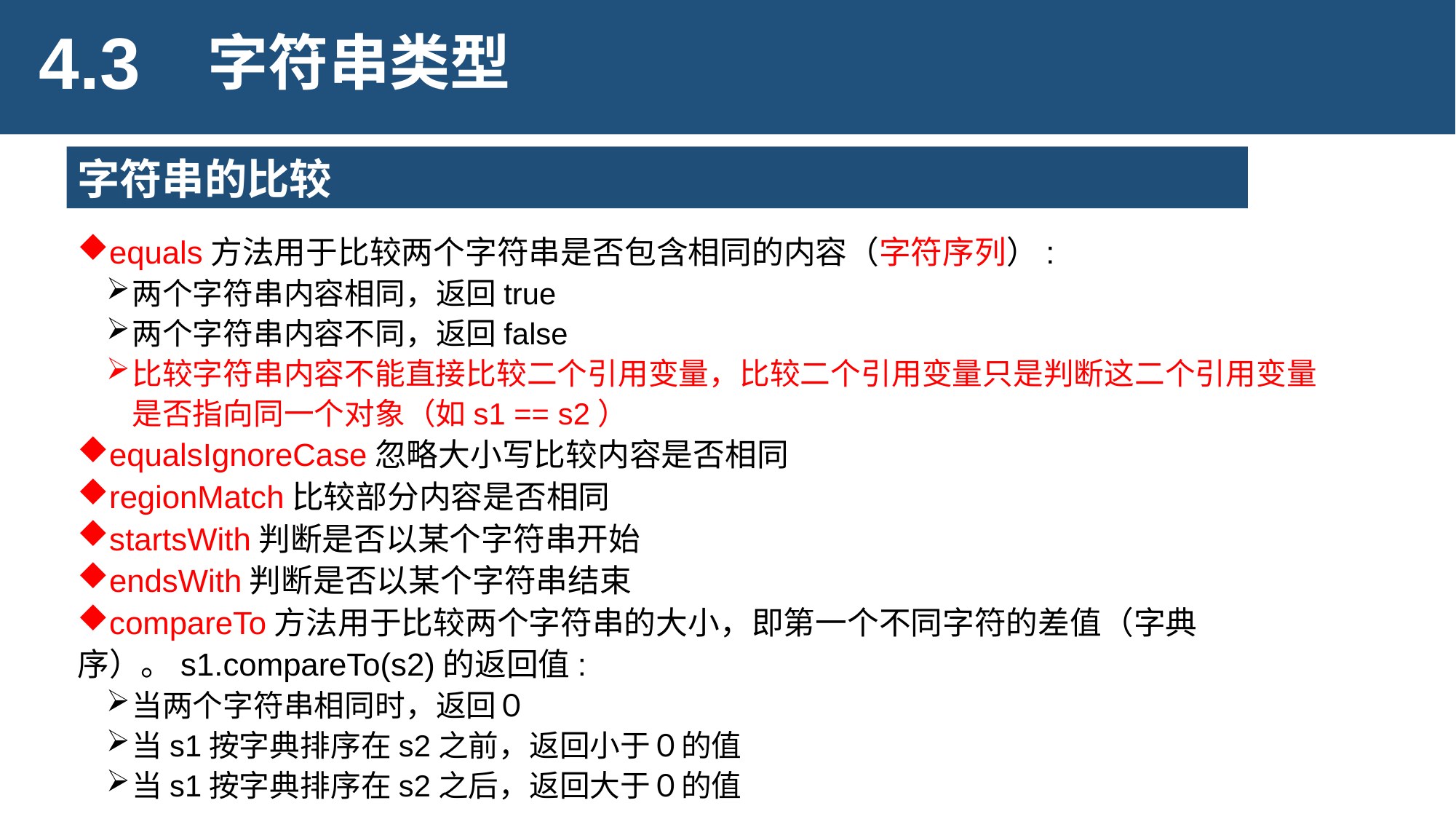

4.3
字符串类型
字符串的比较
equals方法用于比较两个字符串是否包含相同的内容（字符序列）:
两个字符串内容相同，返回true
两个字符串内容不同，返回false
比较字符串内容不能直接比较二个引用变量，比较二个引用变量只是判断这二个引用变量是否指向同一个对象（如s1 == s2）
equalsIgnoreCase忽略大小写比较内容是否相同
regionMatch比较部分内容是否相同
startsWith判断是否以某个字符串开始
endsWith判断是否以某个字符串结束
compareTo方法用于比较两个字符串的大小，即第一个不同字符的差值（字典序）。s1.compareTo(s2)的返回值:
当两个字符串相同时，返回０
当s1按字典排序在s2之前，返回小于０的值
当s1按字典排序在s2之后，返回大于０的值